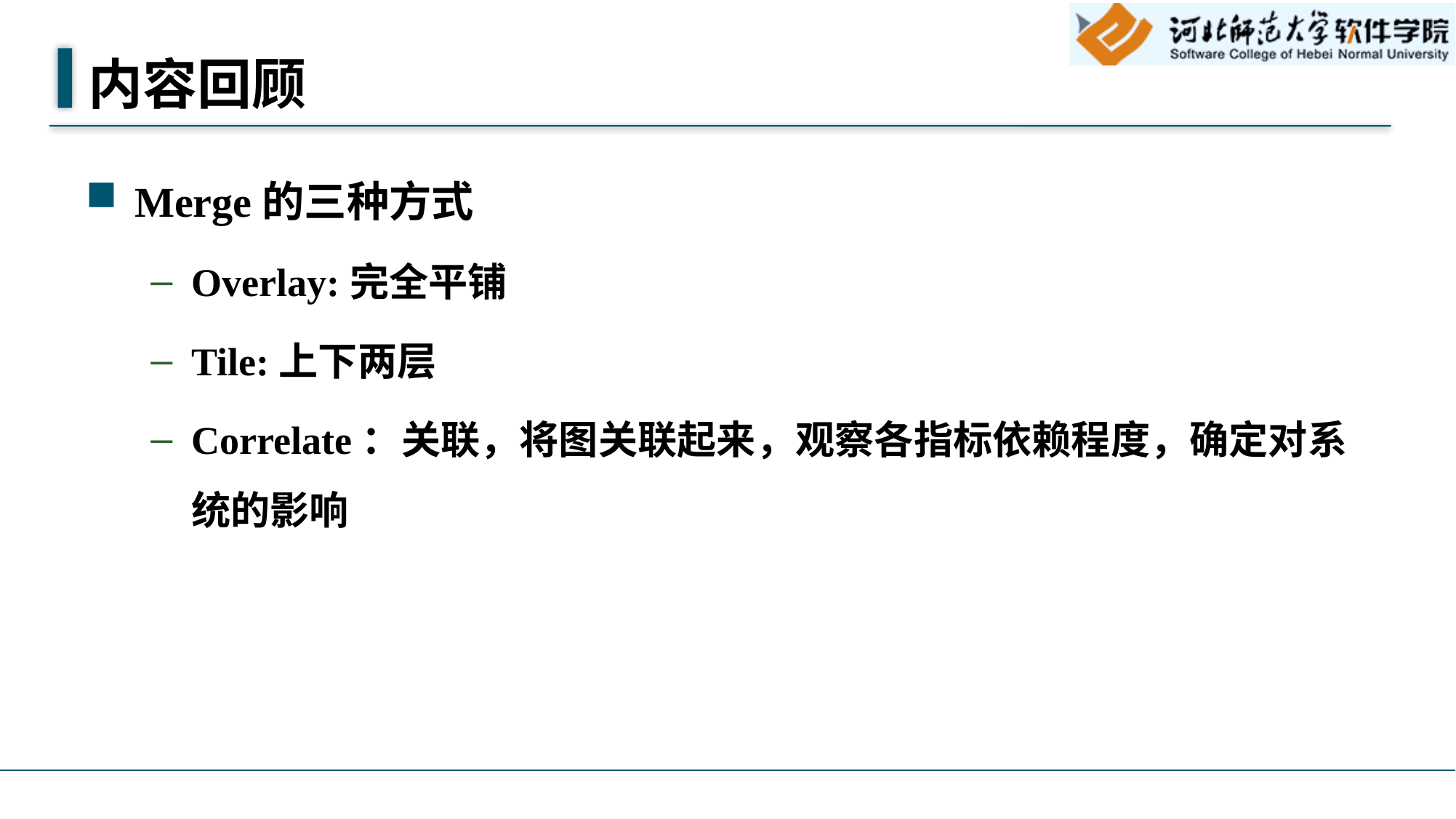

# 内容回顾
Merge的三种方式
Overlay:完全平铺
Tile:上下两层
Correlate：关联，将图关联起来，观察各指标依赖程度，确定对系统的影响